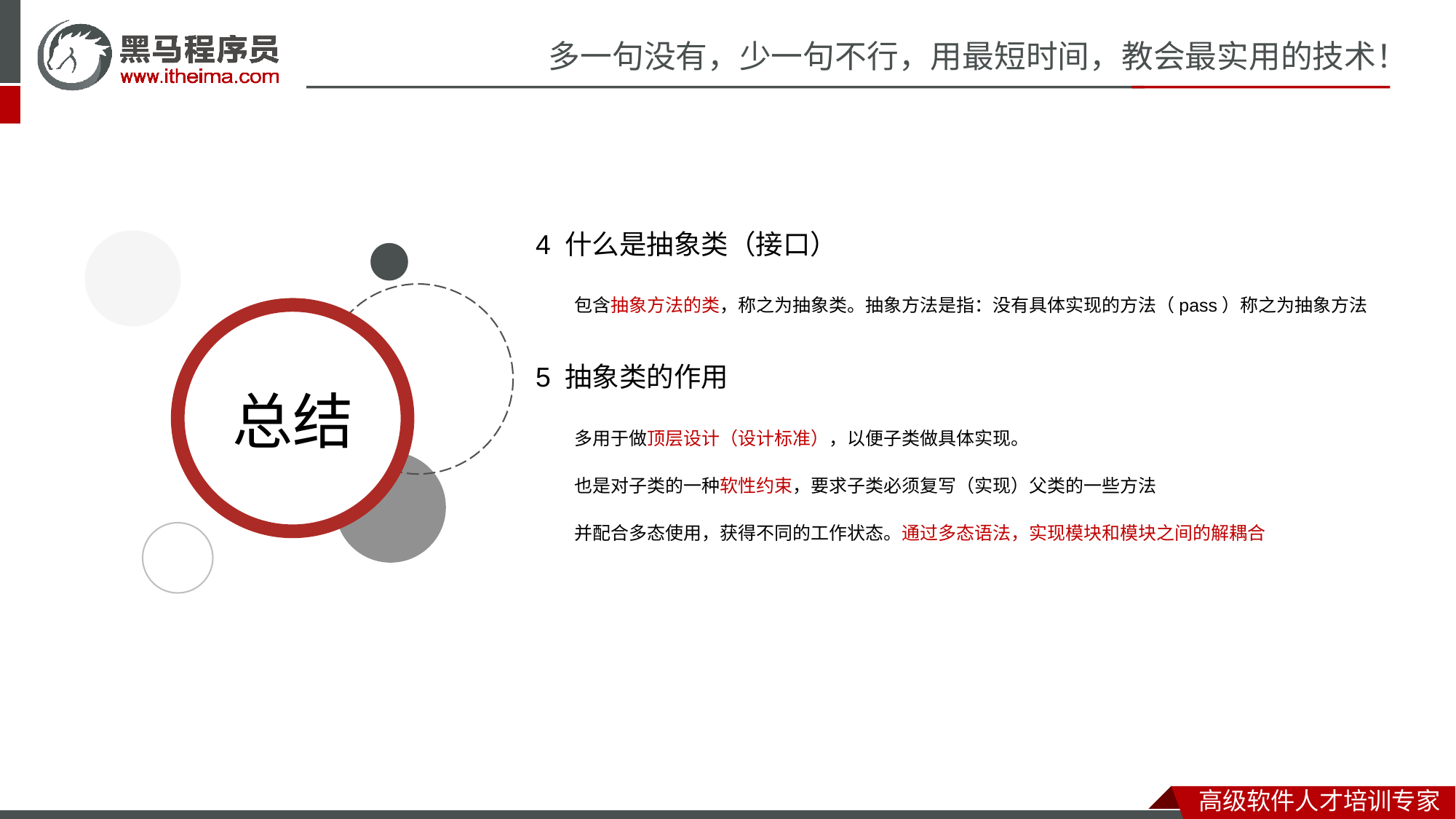

4 什么是抽象类（接口）
包含抽象方法的类，称之为抽象类。抽象方法是指：没有具体实现的方法（pass）称之为抽象方法
5 抽象类的作用
多用于做顶层设计（设计标准），以便子类做具体实现。
也是对子类的一种软性约束，要求子类必须复写（实现）父类的一些方法
并配合多态使用，获得不同的工作状态。通过多态语法，实现模块和模块之间的解耦合